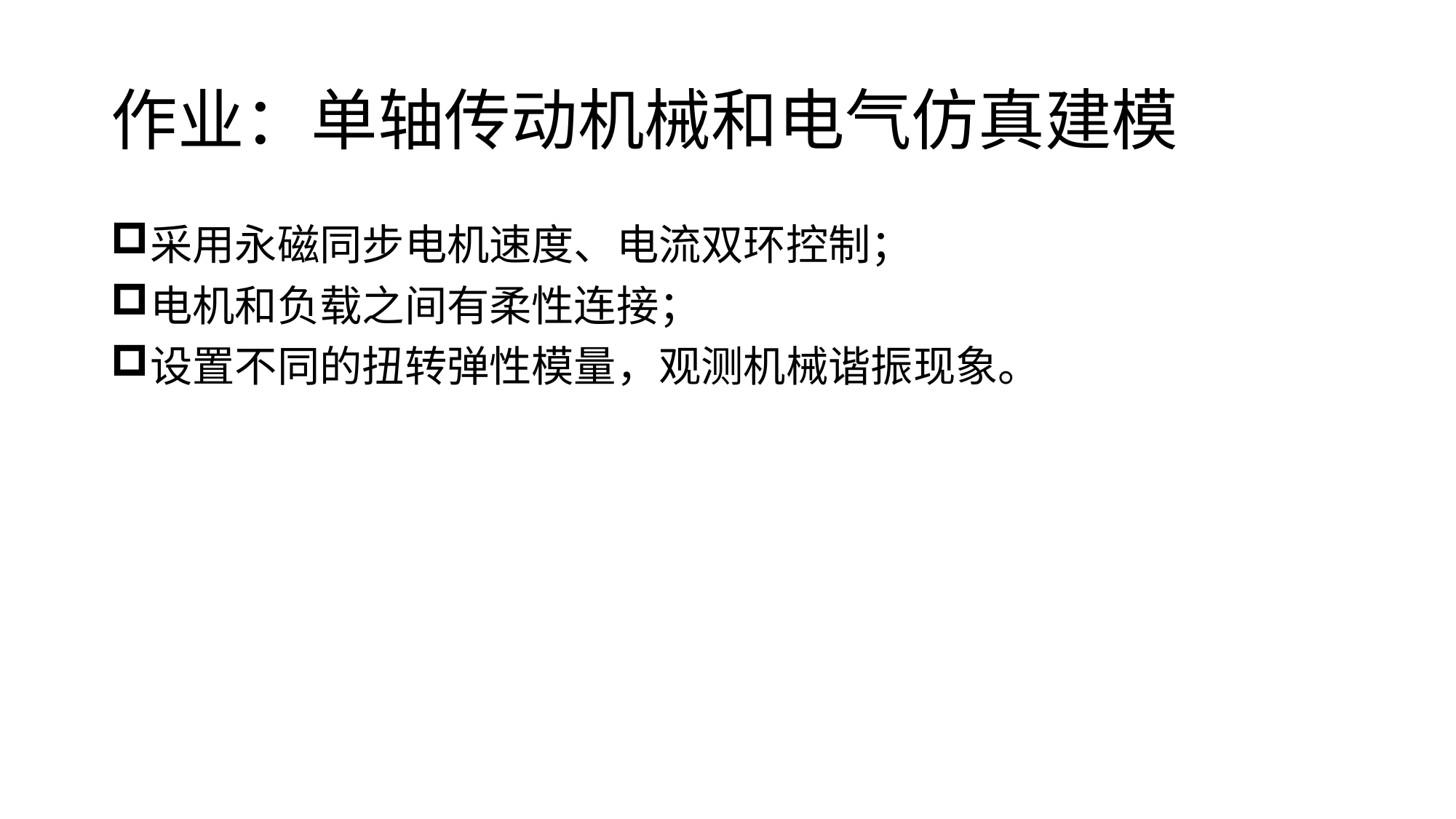

# 作业：单轴传动机械和电气仿真建模
采用永磁同步电机速度、电流双环控制；
电机和负载之间有柔性连接；
设置不同的扭转弹性模量，观测机械谐振现象。